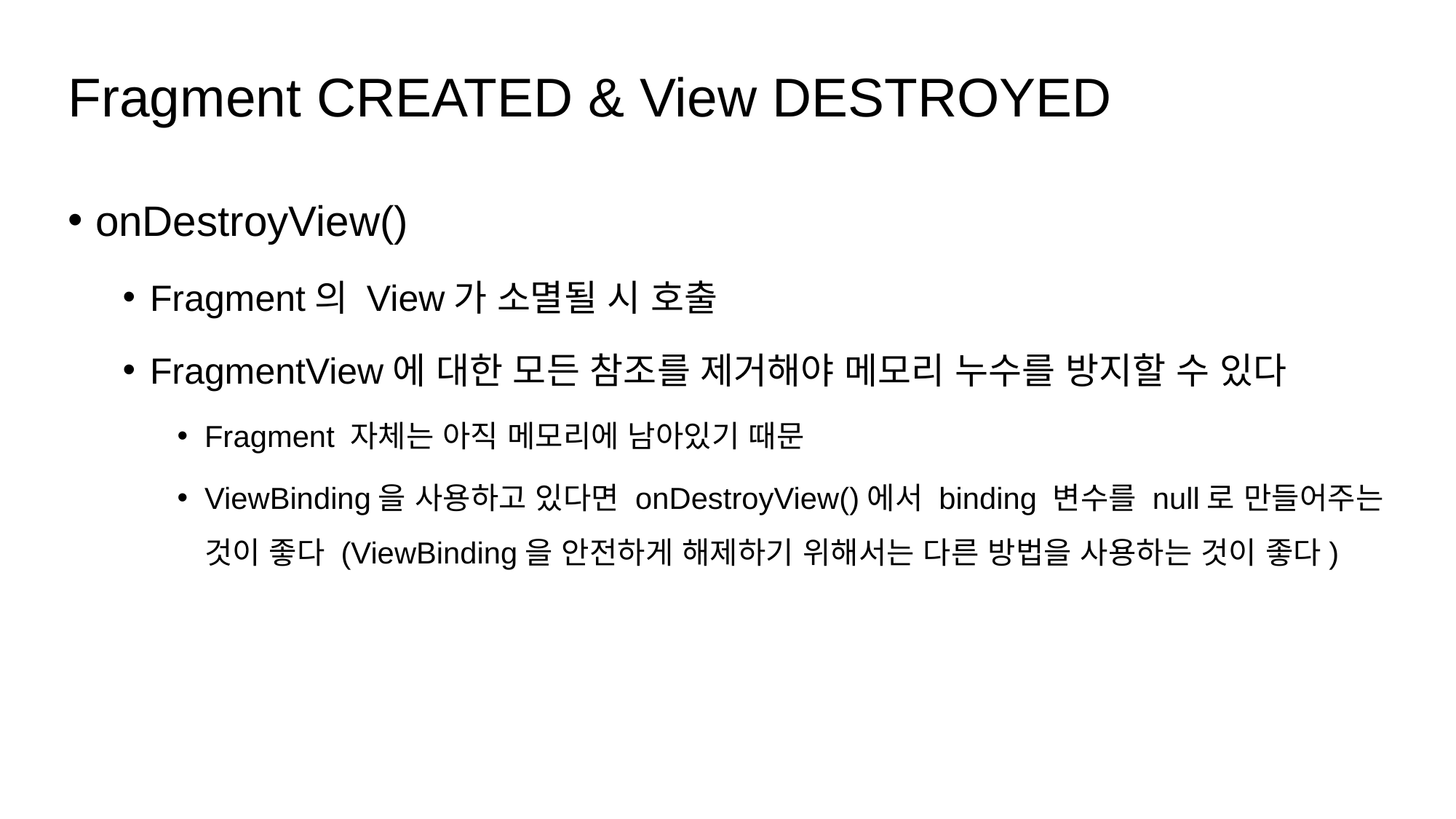

# Fragment CREATED & View DESTROYED
onDestroyView()
Fragment의 View가 소멸될 시 호출
FragmentView에 대한 모든 참조를 제거해야 메모리 누수를 방지할 수 있다
Fragment 자체는 아직 메모리에 남아있기 때문
ViewBinding을 사용하고 있다면 onDestroyView()에서 binding 변수를 null로 만들어주는 것이 좋다 (ViewBinding을 안전하게 해제하기 위해서는 다른 방법을 사용하는 것이 좋다)